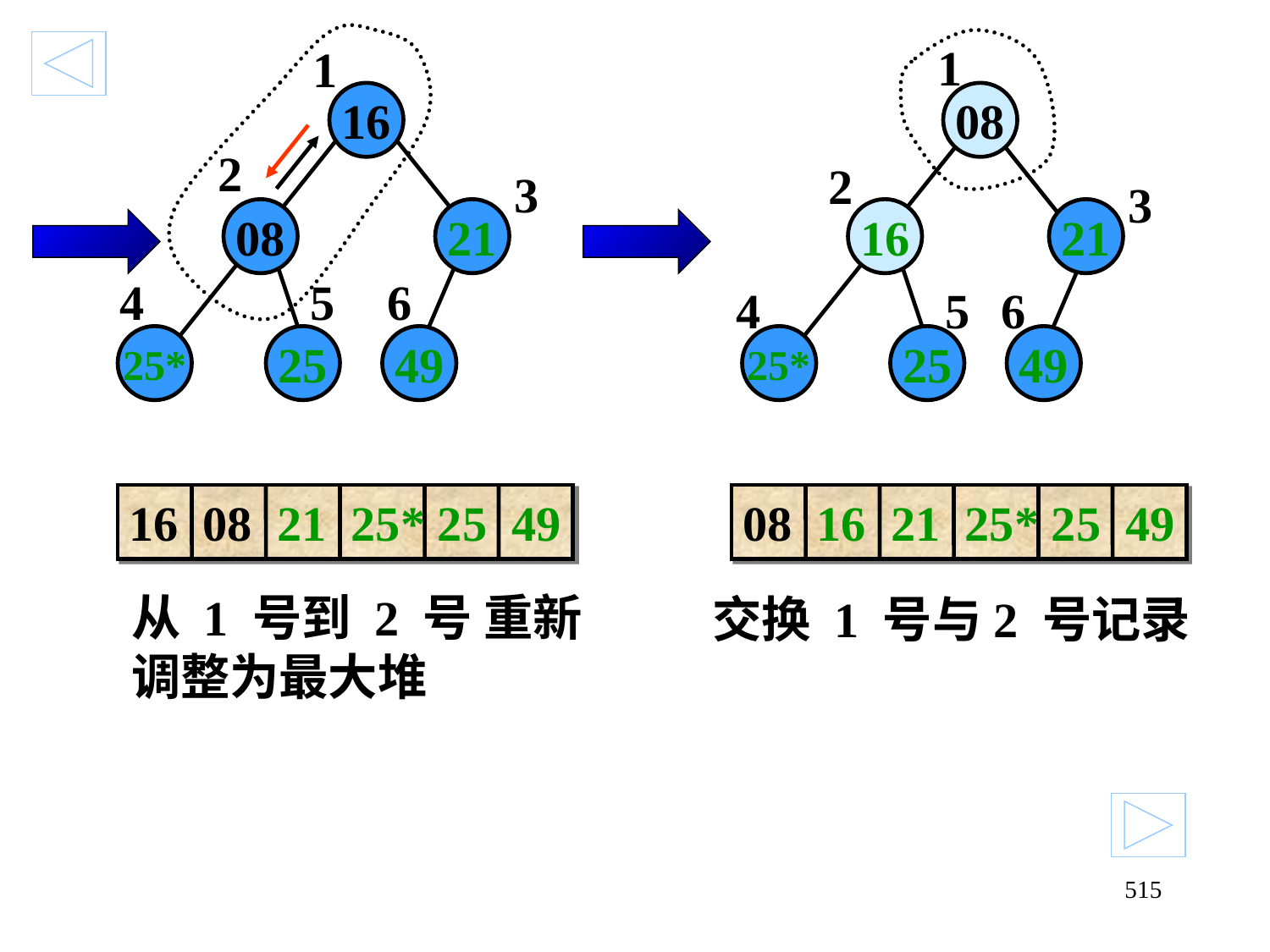

1
16

2

3
08
21

4
5
6
25*
25
49

1
08

2
3
16
21

4
5
6
25*
25
49

16  08  21  25* 25  49

08  16  21  25* 25  49

交换 1 号与2 号记录
从 1 号到 2 号 重新
调整为最大堆

515